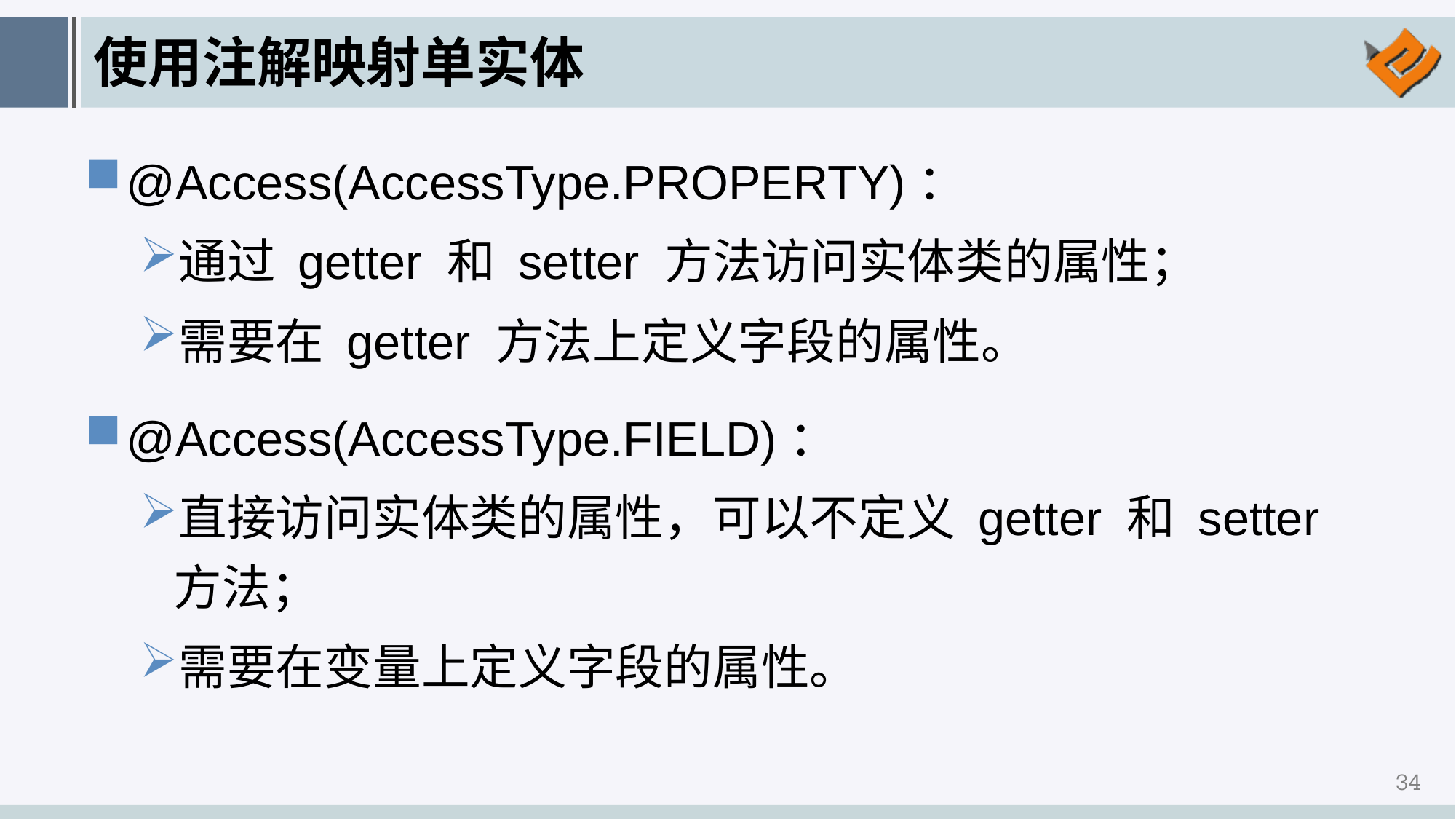

# 使用注解映射单实体
@Access(AccessType.PROPERTY)：
通过 getter 和 setter 方法访问实体类的属性；
需要在 getter 方法上定义字段的属性。
@Access(AccessType.FIELD)：
直接访问实体类的属性，可以不定义 getter 和 setter 方法；
需要在变量上定义字段的属性。